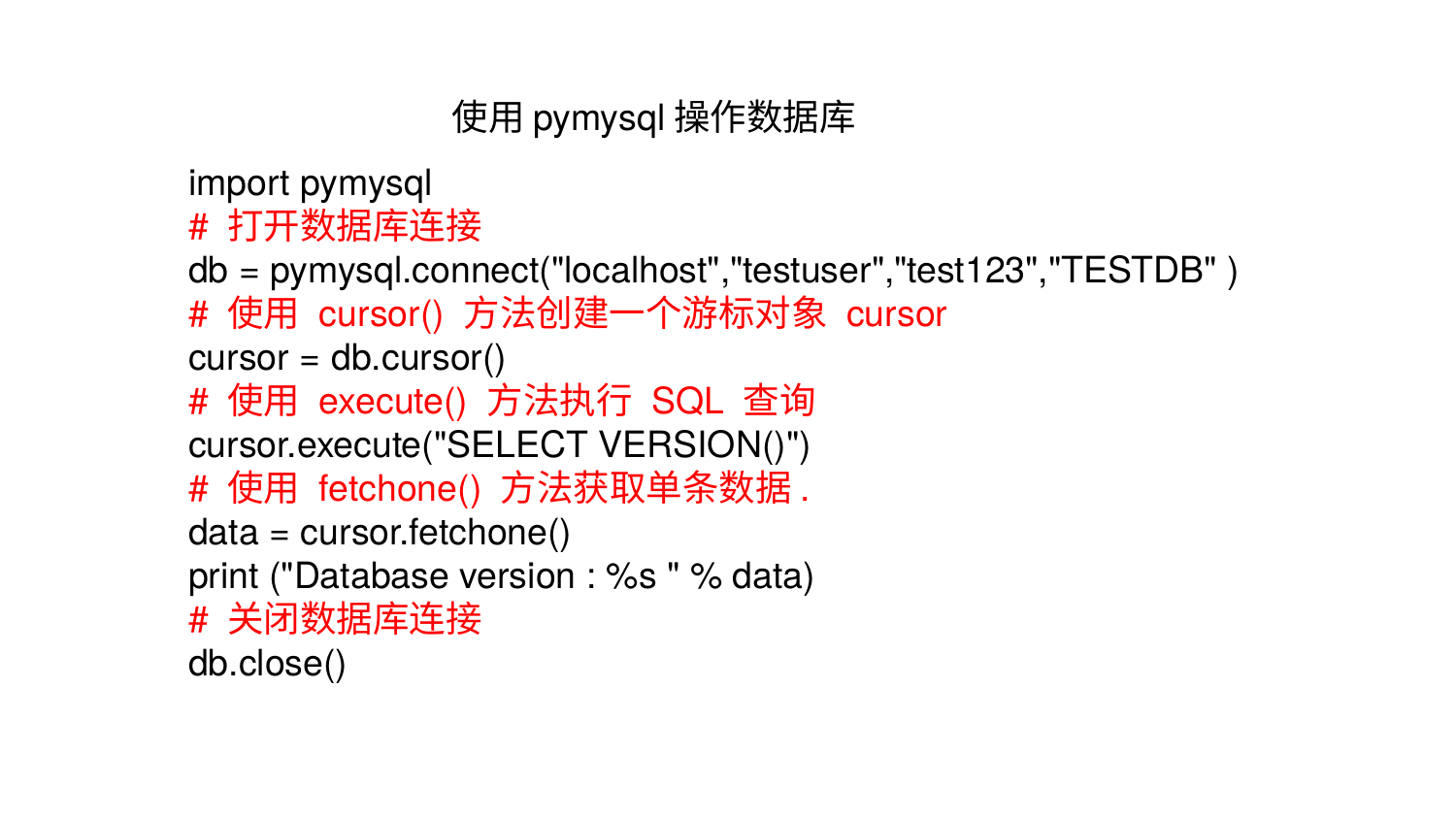

使用pymysql操作数据库
import pymysql
# 打开数据库连接
db = pymysql.connect("localhost","testuser","test123","TESTDB" )
# 使用 cursor() 方法创建一个游标对象 cursor
cursor = db.cursor()
# 使用 execute() 方法执行 SQL 查询
cursor.execute("SELECT VERSION()")
# 使用 fetchone() 方法获取单条数据.
data = cursor.fetchone()
print ("Database version : %s " % data)
# 关闭数据库连接
db.close()